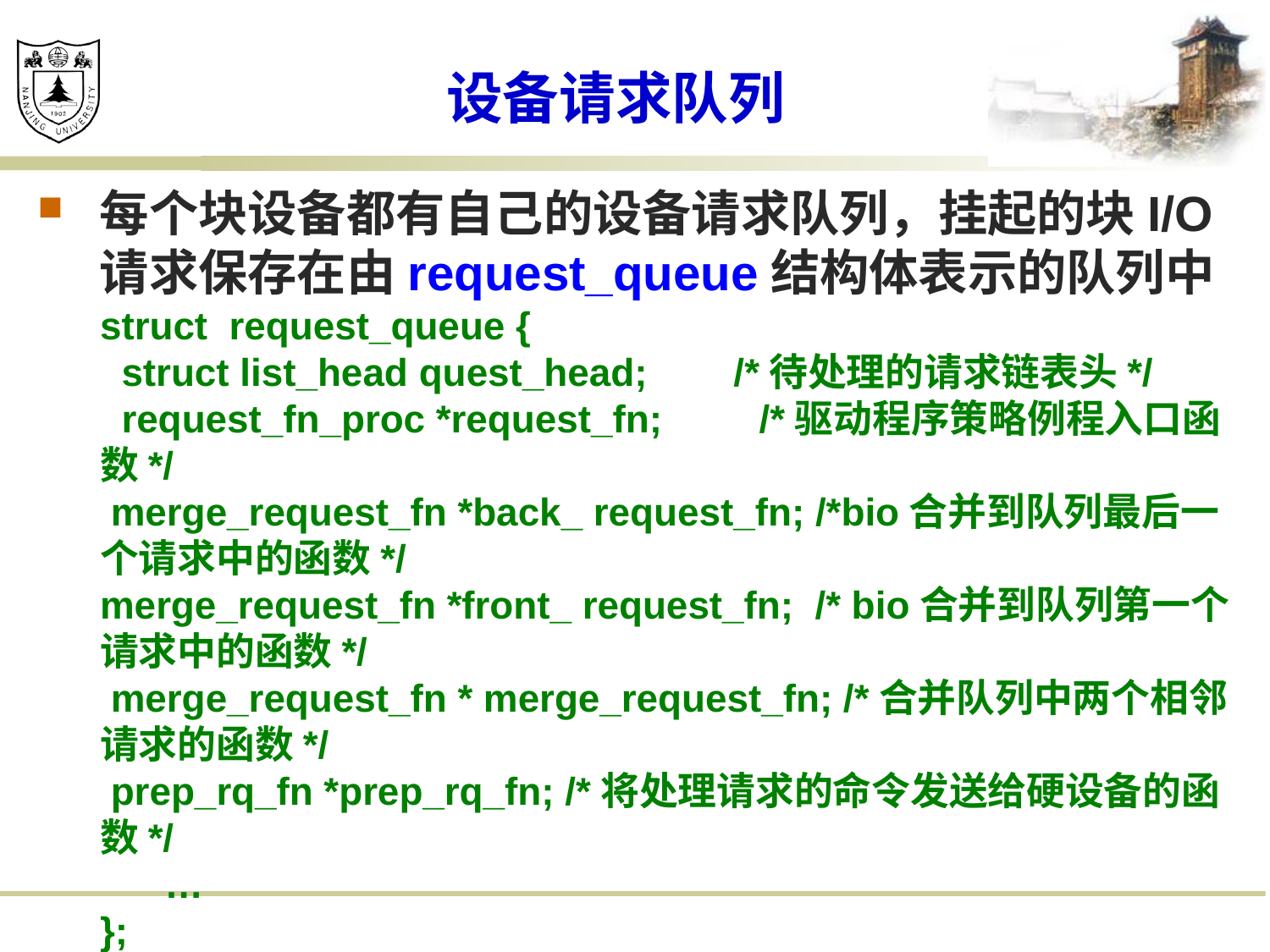

# 设备请求队列
每个块设备都有自己的设备请求队列，挂起的块I/O请求保存在由request_queue结构体表示的队列中
struct  request_queue {
  struct list_head quest_head;        /*待处理的请求链表头*/
  request_fn_proc *request_fn;         /*驱动程序策略例程入口函数*/
 merge_request_fn *back_ request_fn; /*bio合并到队列最后一个请求中的函数*/
merge_request_fn *front_ request_fn;  /* bio合并到队列第一个请求中的函数*/
 merge_request_fn * merge_request_fn; /*合并队列中两个相邻请求的函数*/
 prep_rq_fn *prep_rq_fn; /*将处理请求的命令发送给硬设备的函数*/
      …
};

113